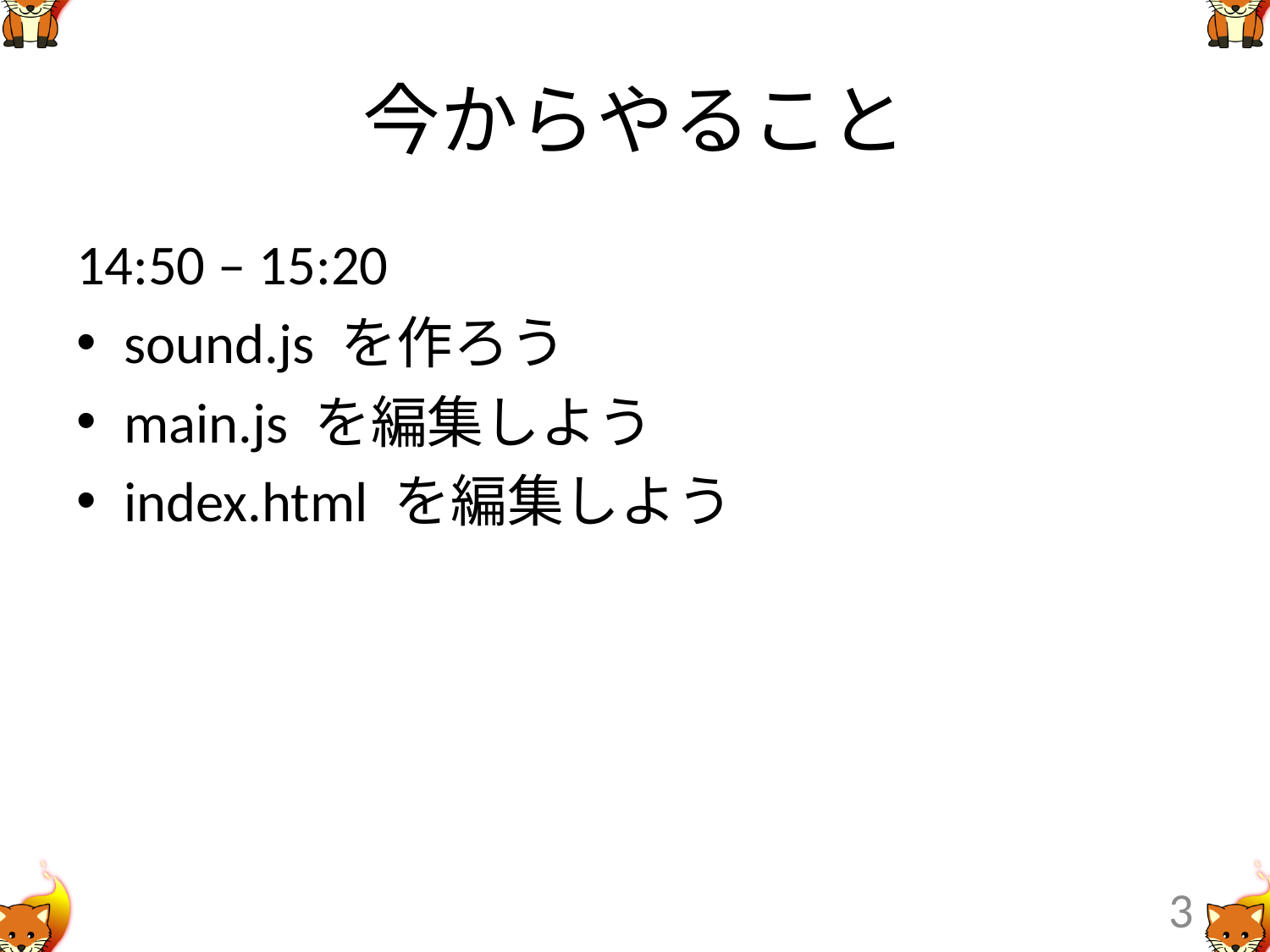

# 今からやること
14:50 – 15:20
sound.js を作ろう
main.js を編集しよう
index.html を編集しよう
3